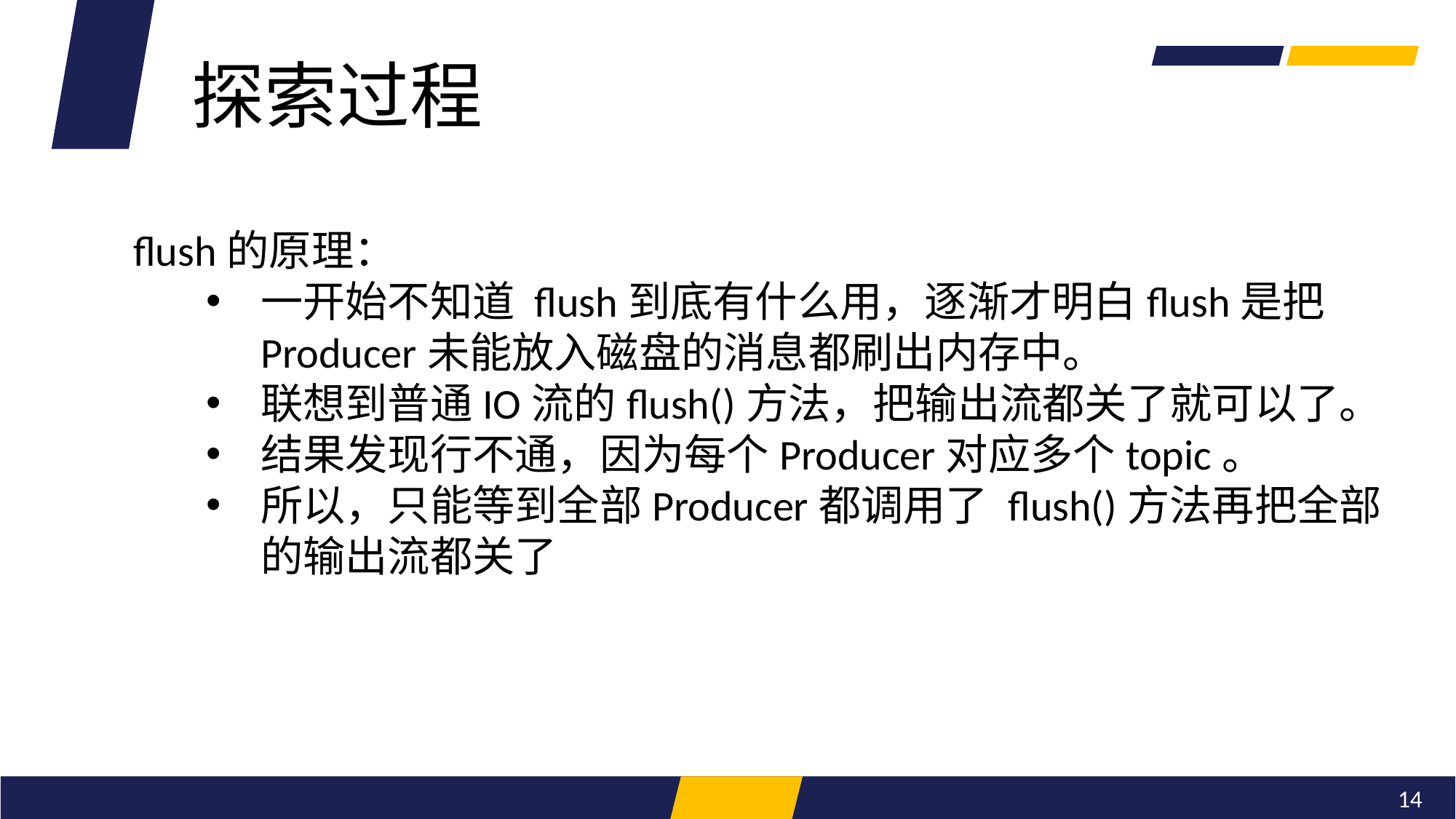

探索过程

flush的原理：
一开始不知道 flush到底有什么用，逐渐才明白flush是把Producer未能放入磁盘的消息都刷出内存中。
联想到普通IO流的flush()方法，把输出流都关了就可以了。
结果发现行不通，因为每个Producer对应多个topic。
所以，只能等到全部Producer都调用了 flush()方法再把全部的输出流都关了
14